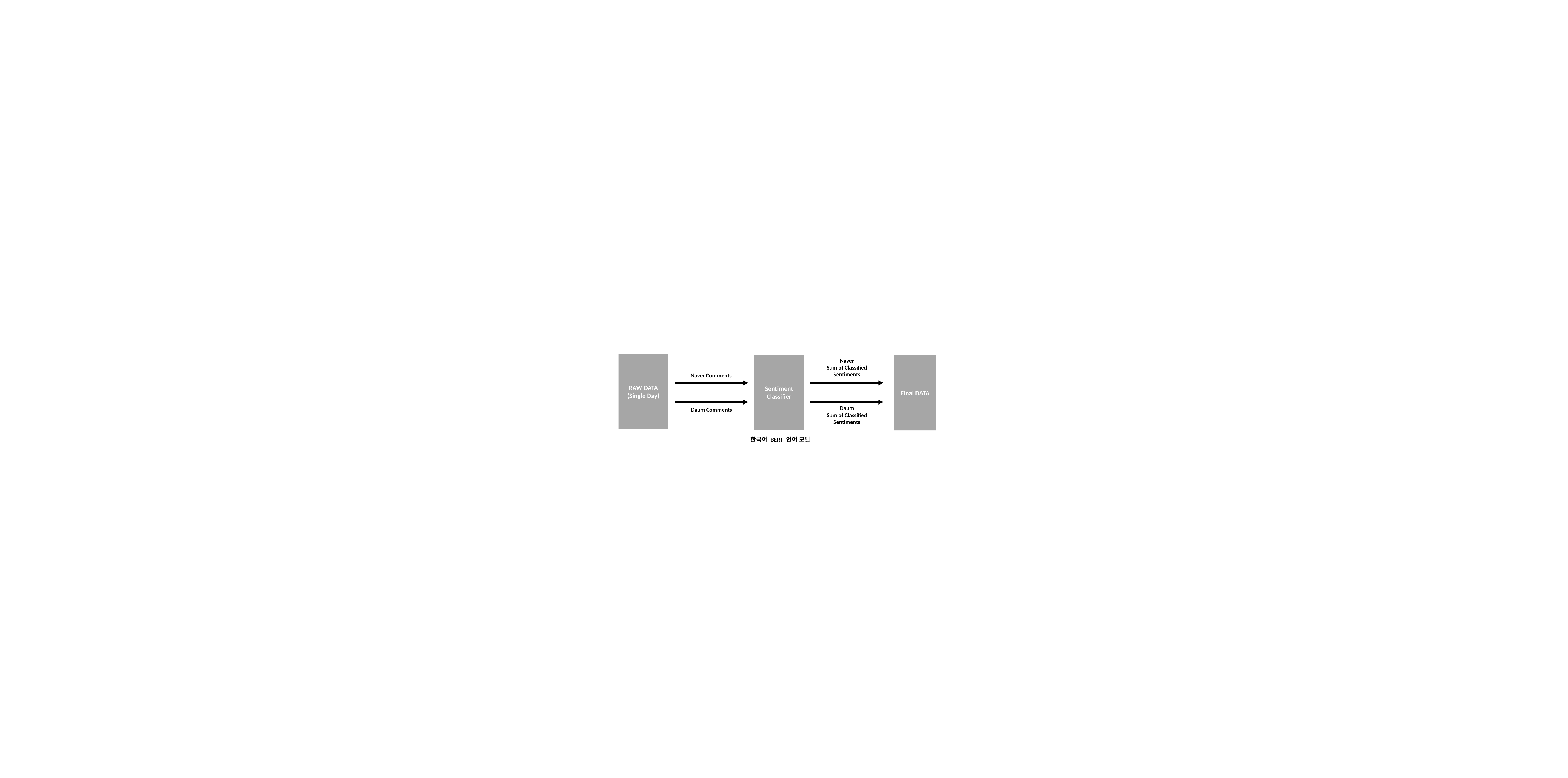

RAW DATA
(Single Day)
Sentiment Classifier
Naver
Sum of Classified Sentiments
Final DATA
Naver Comments
Daum
Sum of Classified Sentiments
Daum Comments
한국어 BERT 언어 모델